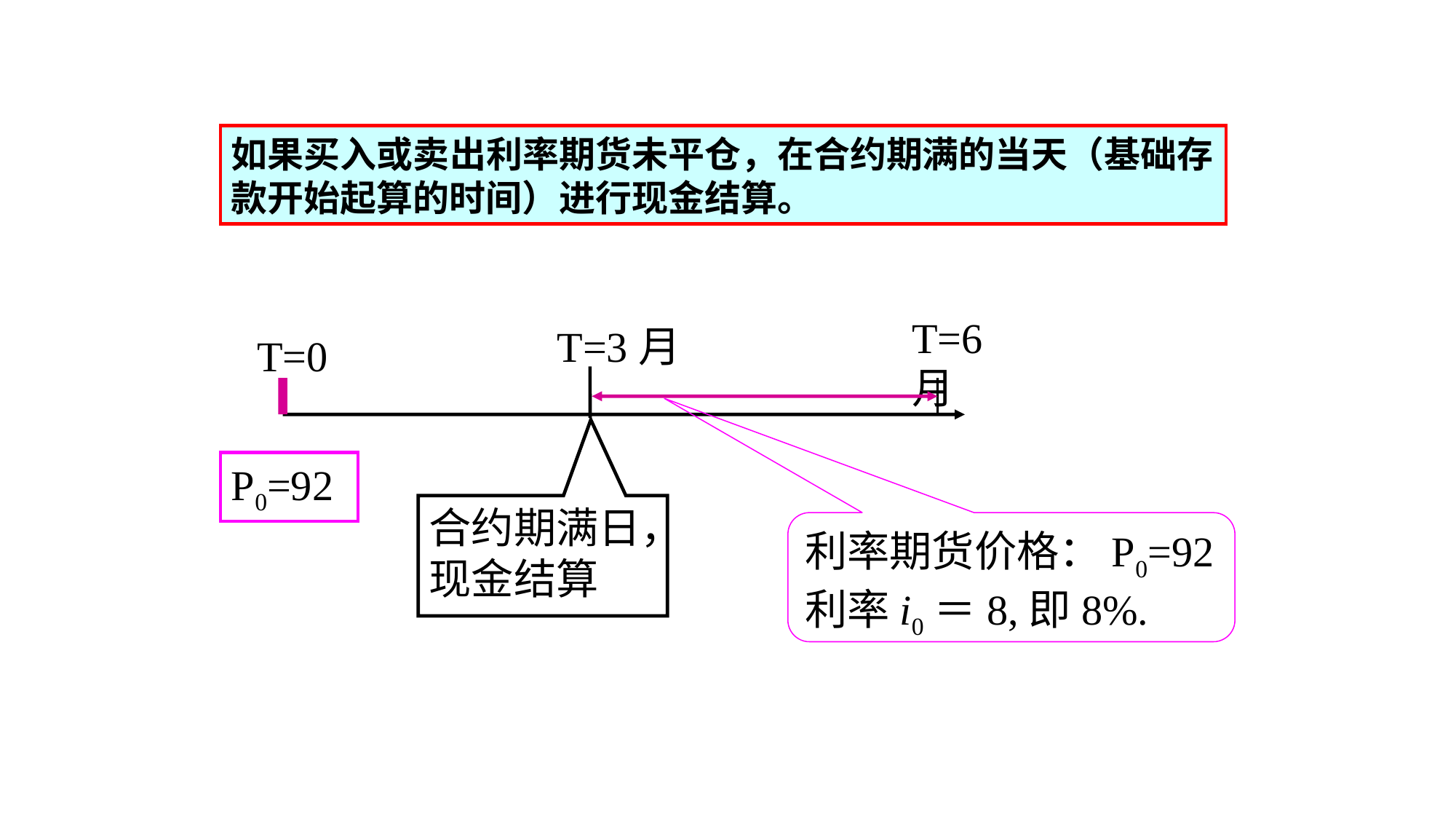

如果买入或卖出利率期货未平仓，在合约期满的当天（基础存款开始起算的时间）进行现金结算。
T=6月
T=3月
T=0

P0=92
合约期满日，现金结算
利率期货价格：P0=92
利率i0＝8,即8%.